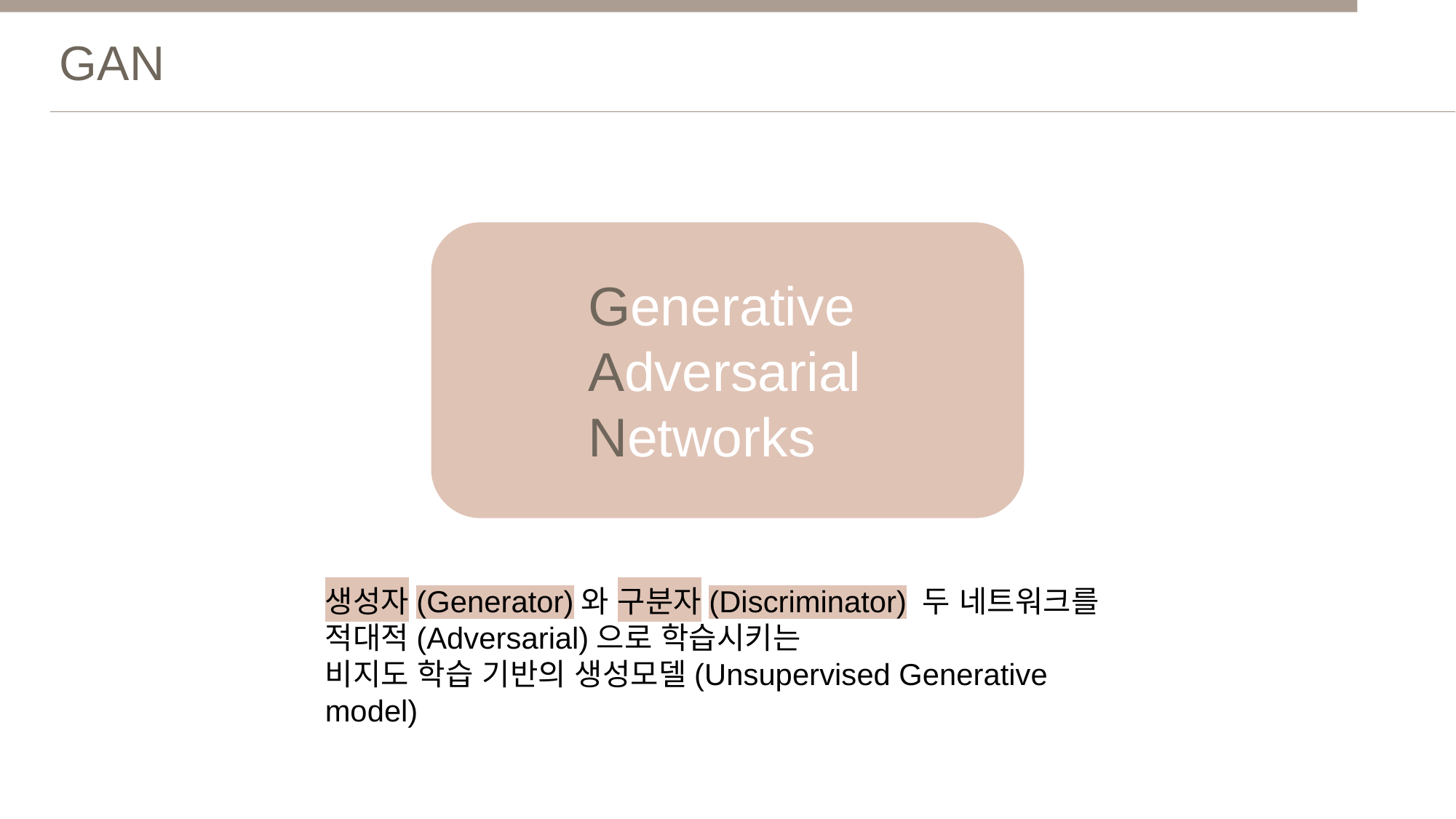

GAN

Generative
Adversarial
Networks
생성자(Generator)와 구분자(Discriminator) 두 네트워크를
적대적(Adversarial)으로 학습시키는
비지도 학습 기반의 생성모델(Unsupervised Generative model)